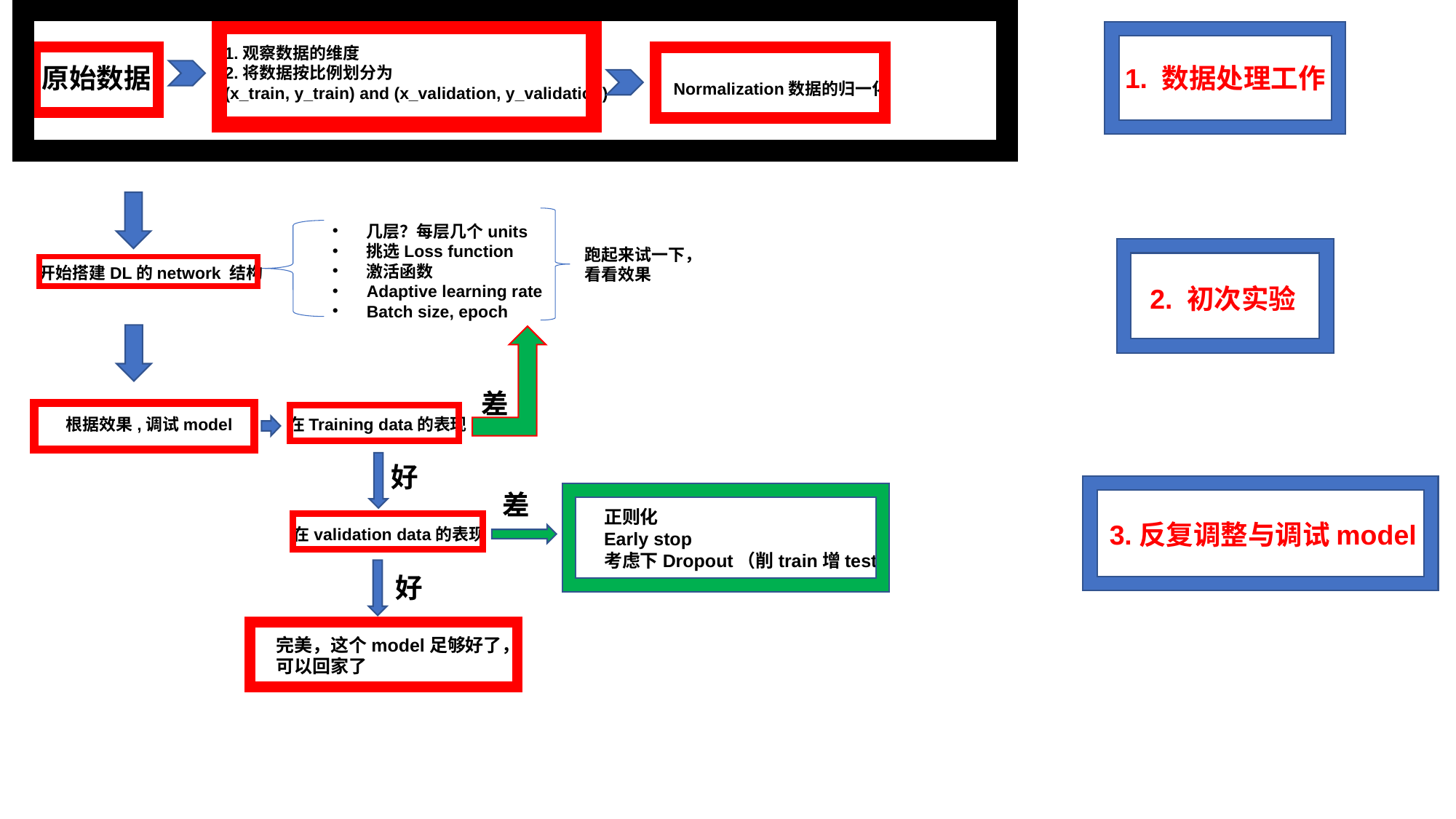

1.观察数据的维度
2.将数据按比例划分为
(x_train, y_train) and (x_validation, y_validation)

原始数据
1. 数据处理工作

Normalization数据的归一化

几层？每层几个units
挑选Loss function
激活函数
Adaptive learning rate
Batch size, epoch

跑起来试一下，
看看效果

开始搭建DL的network 结构
2. 初次实验

差

根据效果,调试model
在Training data的表现

好

差

正则化
Early stop
考虑下Dropout（削train增test)

3.反复调整与调试model
在validation data的表现

好

完美，这个model足够好了，
可以回家了